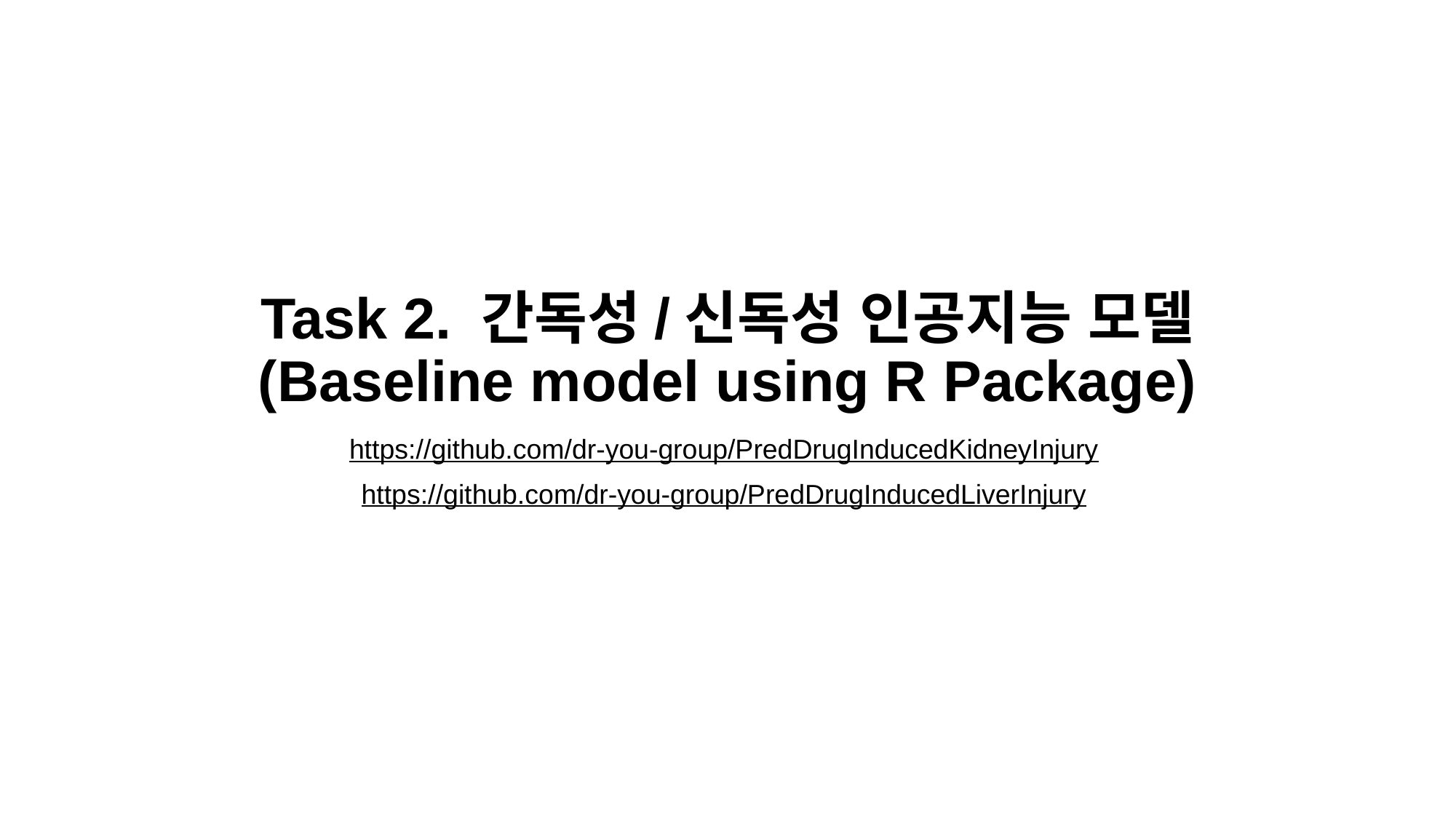

# Task 2. 간독성/신독성 인공지능 모델 (Baseline model using R Package)
https://github.com/dr-you-group/PredDrugInducedKidneyInjury
https://github.com/dr-you-group/PredDrugInducedLiverInjury